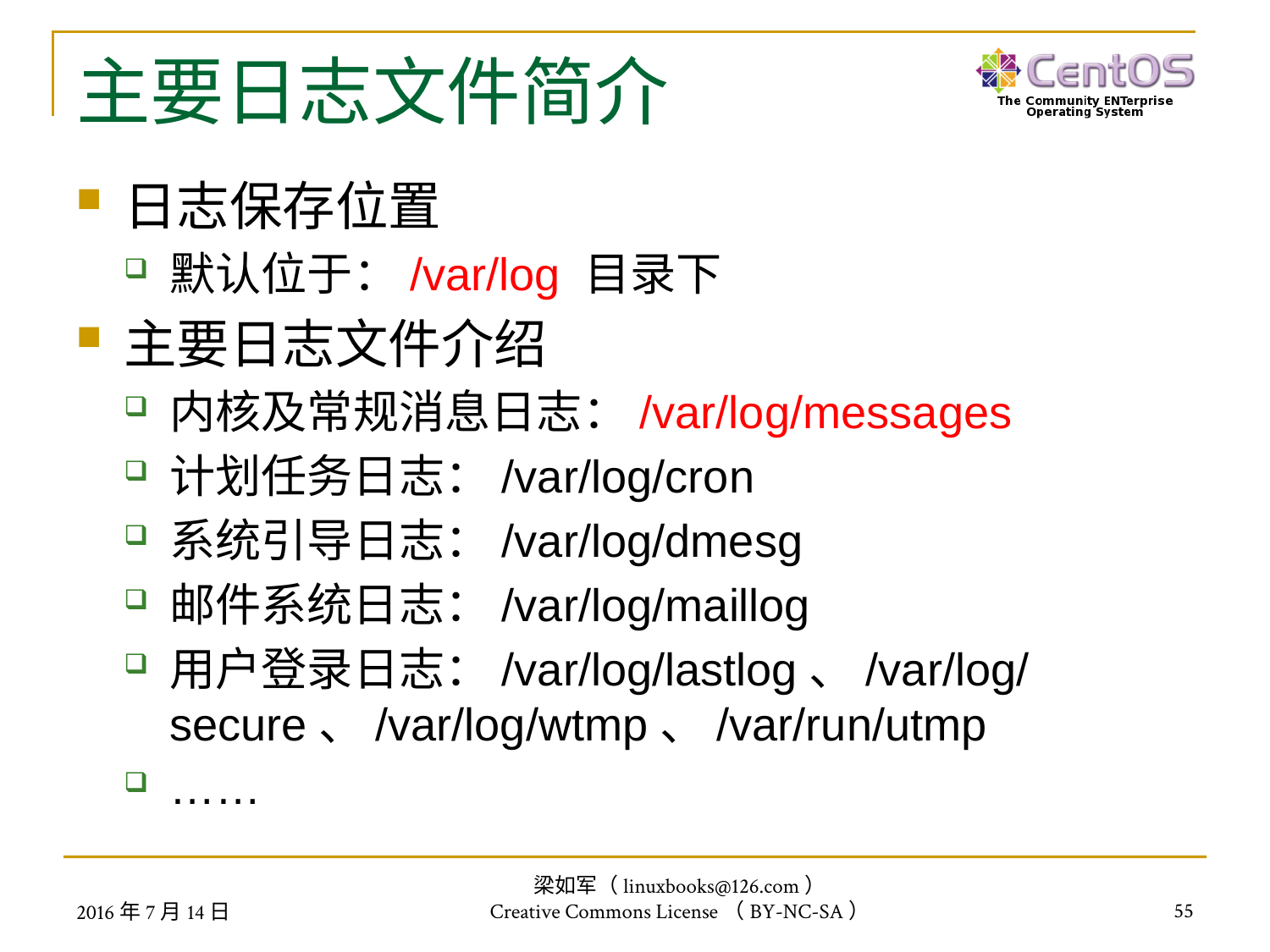

# 主要日志文件简介
日志保存位置
默认位于：/var/log 目录下
主要日志文件介绍
内核及常规消息日志：/var/log/messages
计划任务日志：/var/log/cron
系统引导日志：/var/log/dmesg
邮件系统日志：/var/log/maillog
用户登录日志：/var/log/lastlog、/var/log/secure、/var/log/wtmp、/var/run/utmp
……

梁如军（linuxbooks@126.com）
Creative Commons License（BY-NC-SA）
2016年7月14日
55